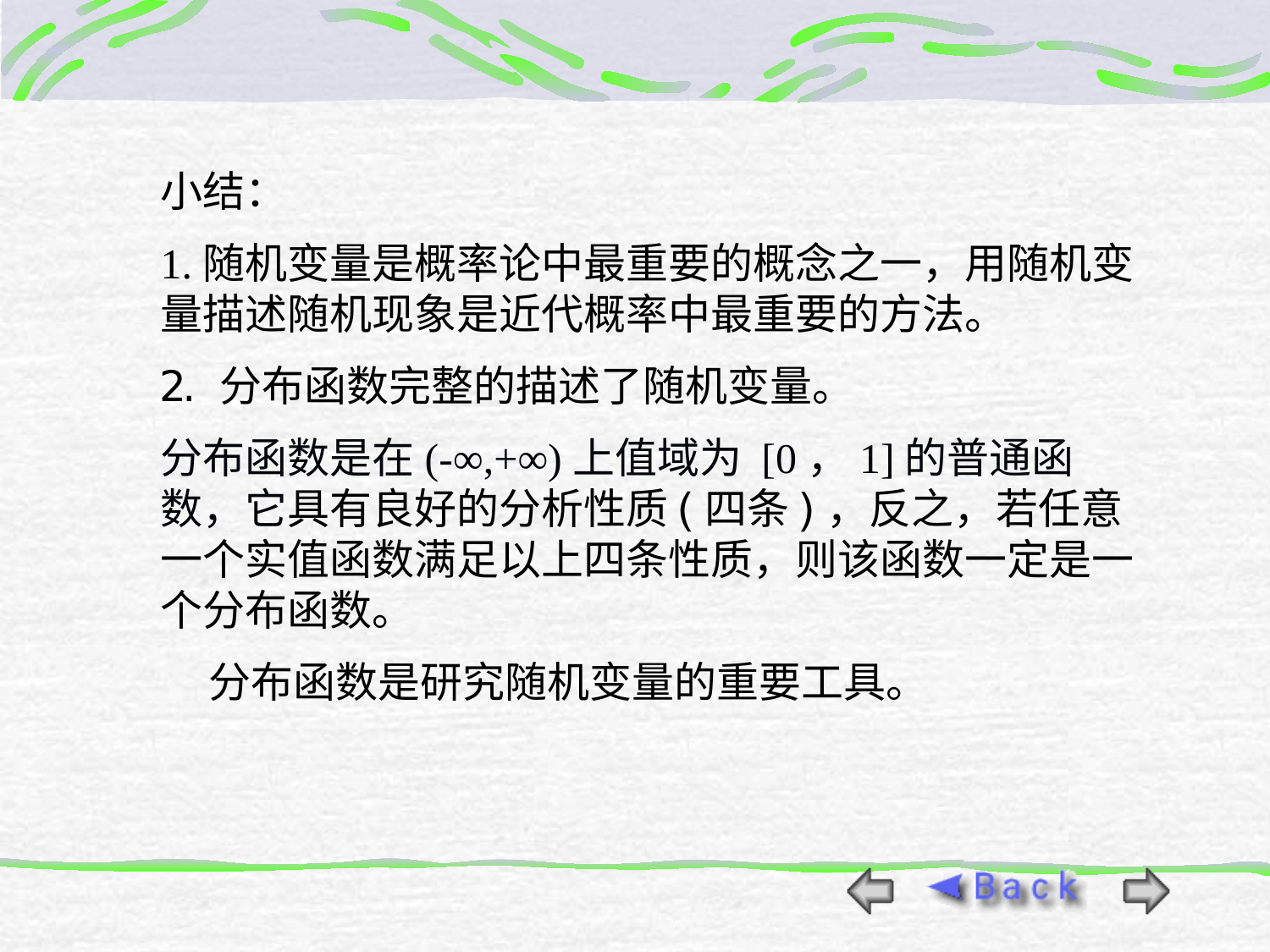

小结：
1.随机变量是概率论中最重要的概念之一，用随机变量描述随机现象是近代概率中最重要的方法。
2. 分布函数完整的描述了随机变量。
分布函数是在(-∞,+∞)上值域为 [0，1]的普通函数，它具有良好的分析性质(四条)，反之，若任意一个实值函数满足以上四条性质，则该函数一定是一个分布函数。
    分布函数是研究随机变量的重要工具。